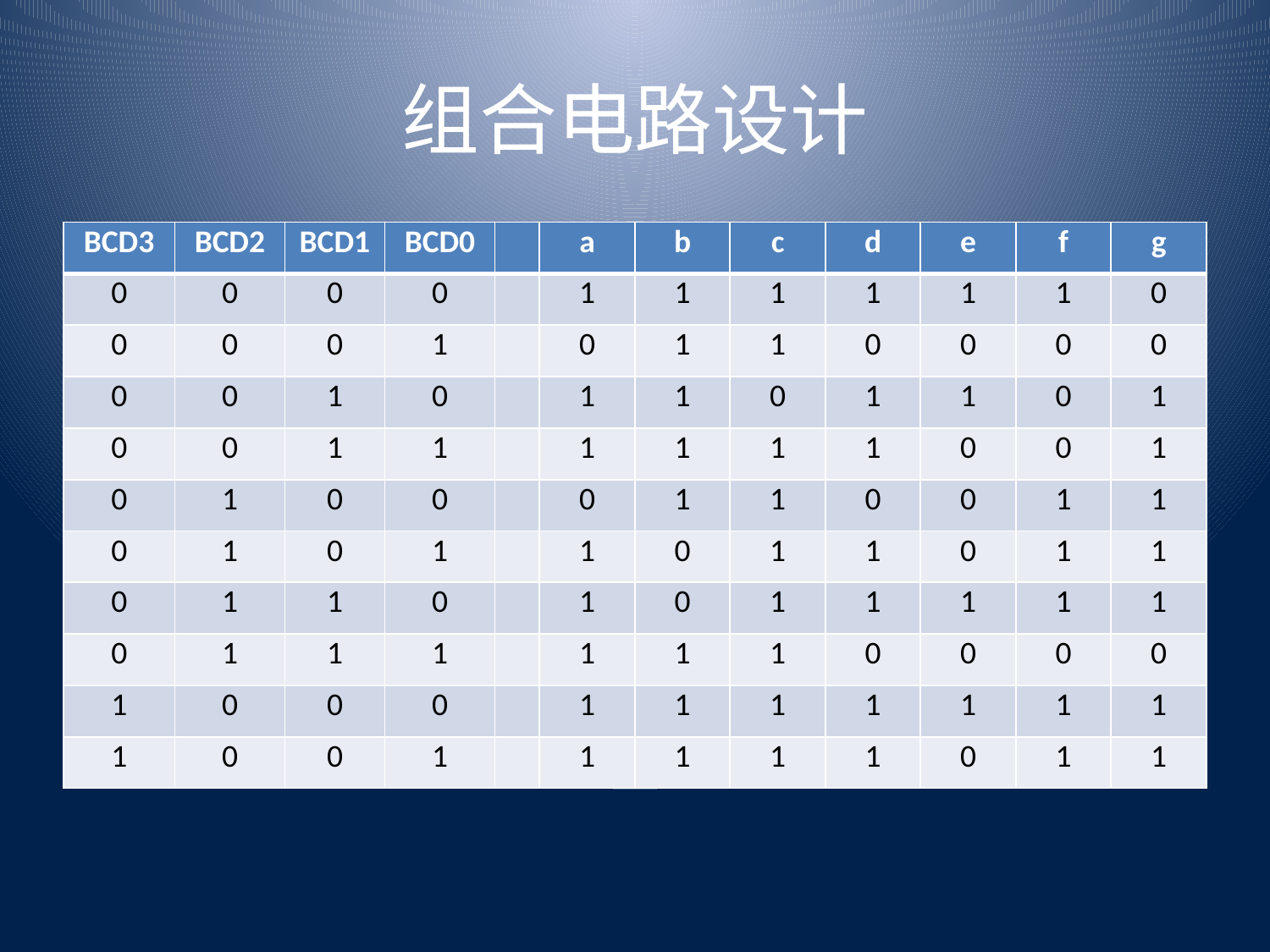

# 组合电路设计
| BCD3 | BCD2 | BCD1 | BCD0 |  | a | b | c | d | e | f | g |
| --- | --- | --- | --- | --- | --- | --- | --- | --- | --- | --- | --- |
| 0 | 0 | 0 | 0 |  | 1 | 1 | 1 | 1 | 1 | 1 | 0 |
| 0 | 0 | 0 | 1 |  | 0 | 1 | 1 | 0 | 0 | 0 | 0 |
| 0 | 0 | 1 | 0 |  | 1 | 1 | 0 | 1 | 1 | 0 | 1 |
| 0 | 0 | 1 | 1 |  | 1 | 1 | 1 | 1 | 0 | 0 | 1 |
| 0 | 1 | 0 | 0 |  | 0 | 1 | 1 | 0 | 0 | 1 | 1 |
| 0 | 1 | 0 | 1 |  | 1 | 0 | 1 | 1 | 0 | 1 | 1 |
| 0 | 1 | 1 | 0 |  | 1 | 0 | 1 | 1 | 1 | 1 | 1 |
| 0 | 1 | 1 | 1 |  | 1 | 1 | 1 | 0 | 0 | 0 | 0 |
| 1 | 0 | 0 | 0 |  | 1 | 1 | 1 | 1 | 1 | 1 | 1 |
| 1 | 0 | 0 | 1 |  | 1 | 1 | 1 | 1 | 0 | 1 | 1 |